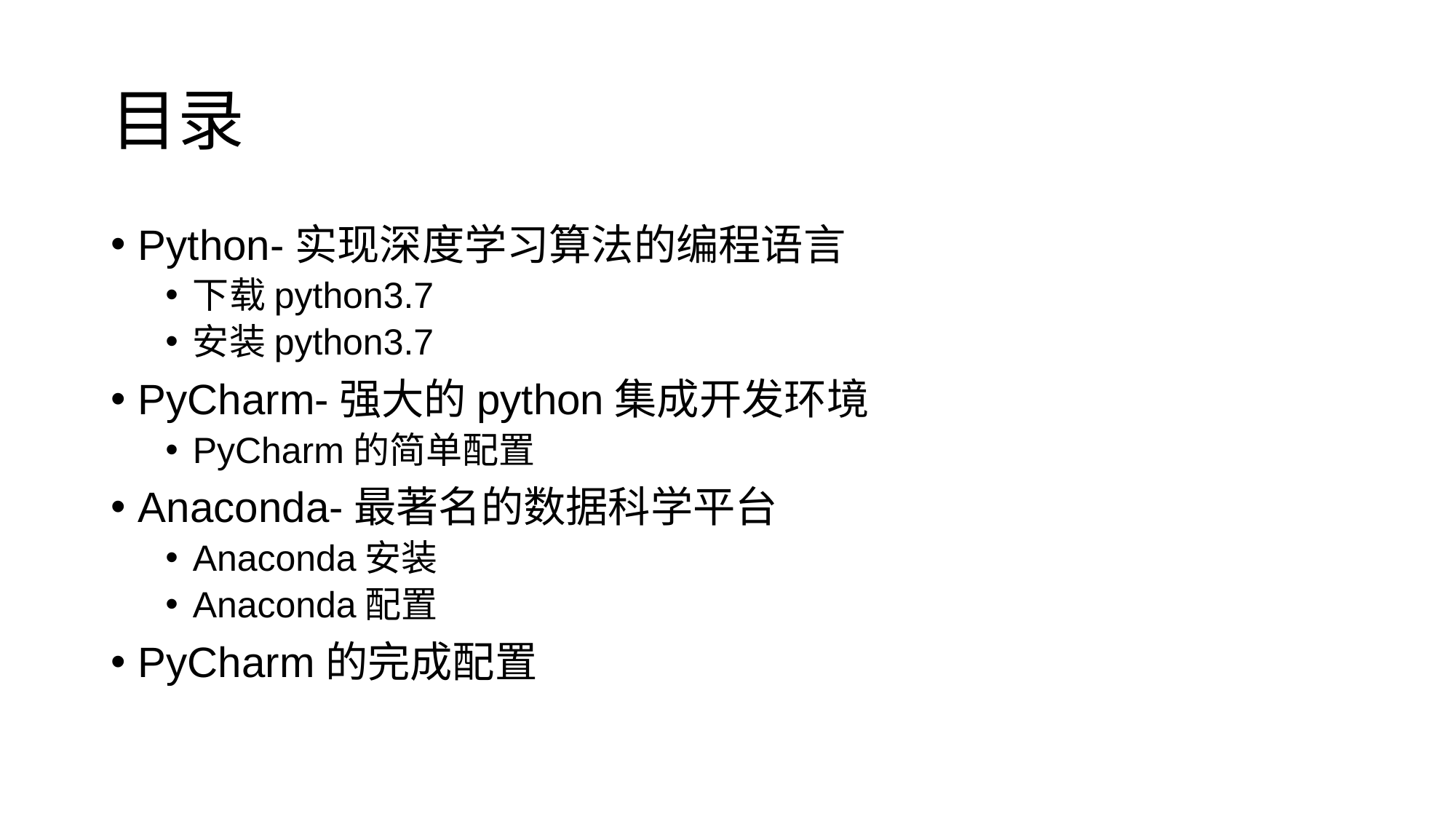

# 目录
Python-实现深度学习算法的编程语言
下载python3.7
安装python3.7
PyCharm-强大的python集成开发环境
PyCharm的简单配置
Anaconda-最著名的数据科学平台
Anaconda安装
Anaconda配置
PyCharm的完成配置